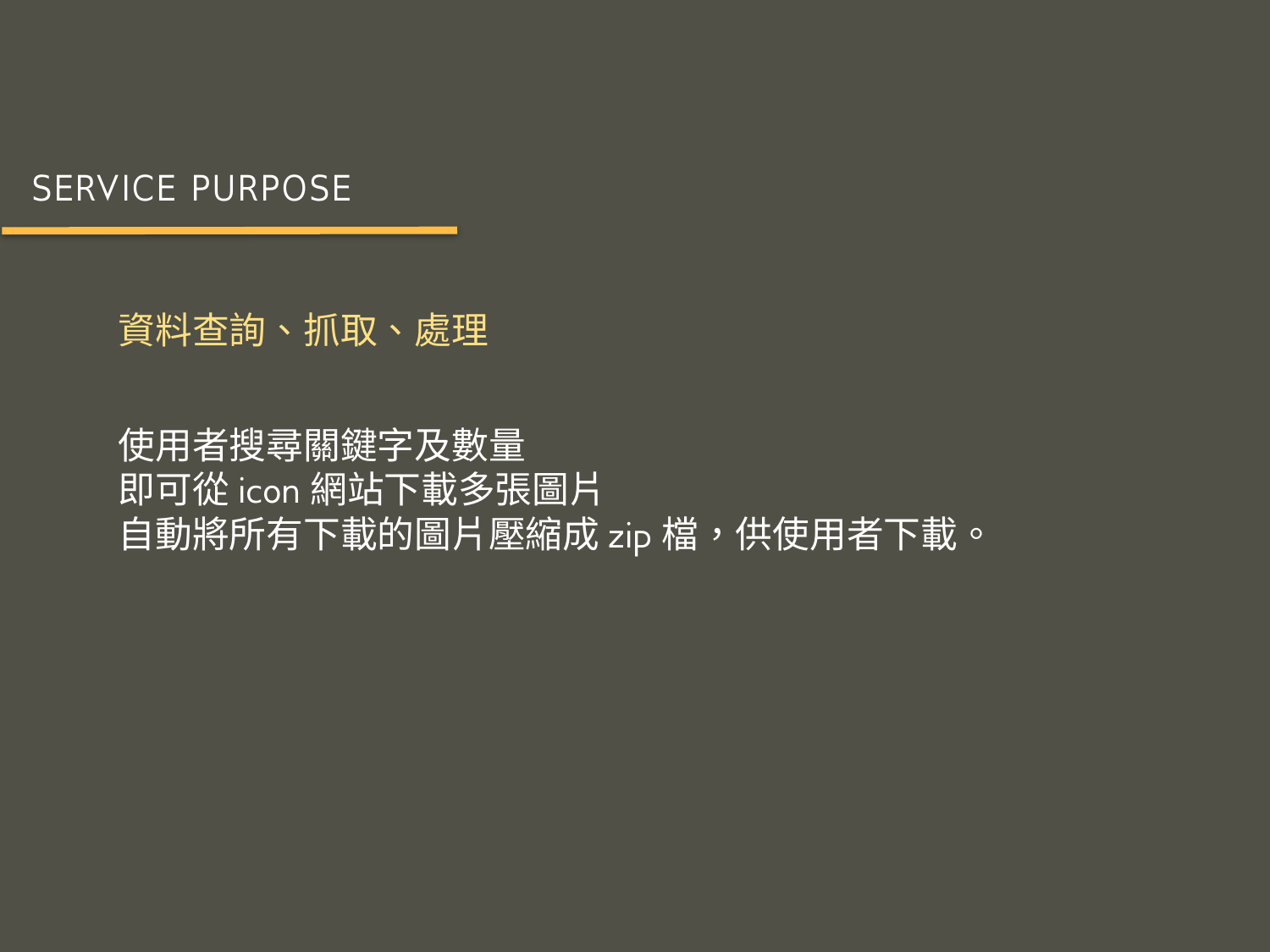

# Service purpose
資料查詢、抓取、處理

使用者搜尋關鍵字及數量
即可從icon網站下載多張圖片
自動將所有下載的圖片壓縮成zip檔，供使用者下載。